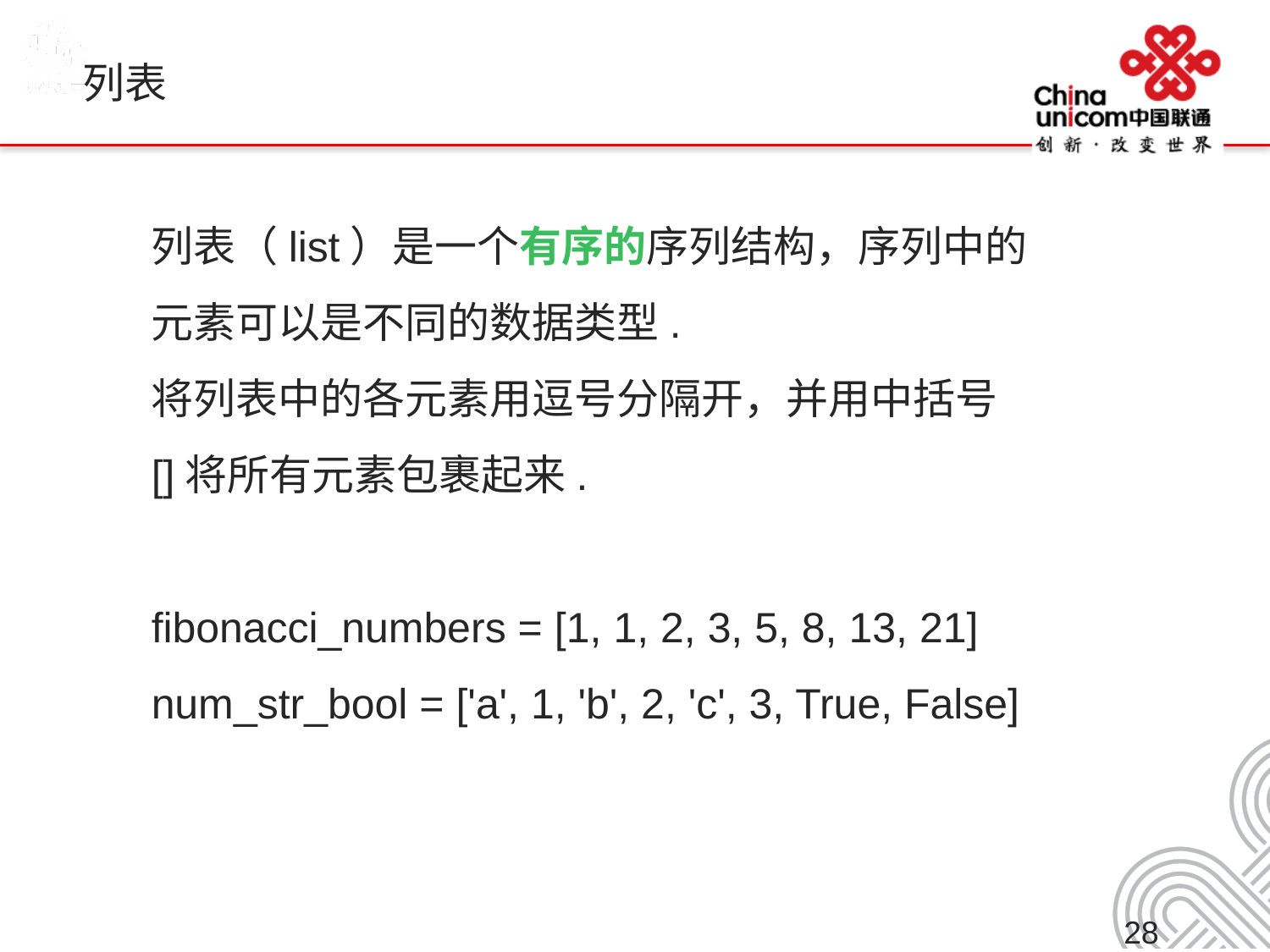

# 列表
列表（list）是一个有序的序列结构，序列中的元素可以是不同的数据类型.
将列表中的各元素用逗号分隔开，并用中括号[]将所有元素包裹起来.

fibonacci_numbers = [1, 1, 2, 3, 5, 8, 13, 21]
num_str_bool = ['a', 1, 'b', 2, 'c', 3, True, False]